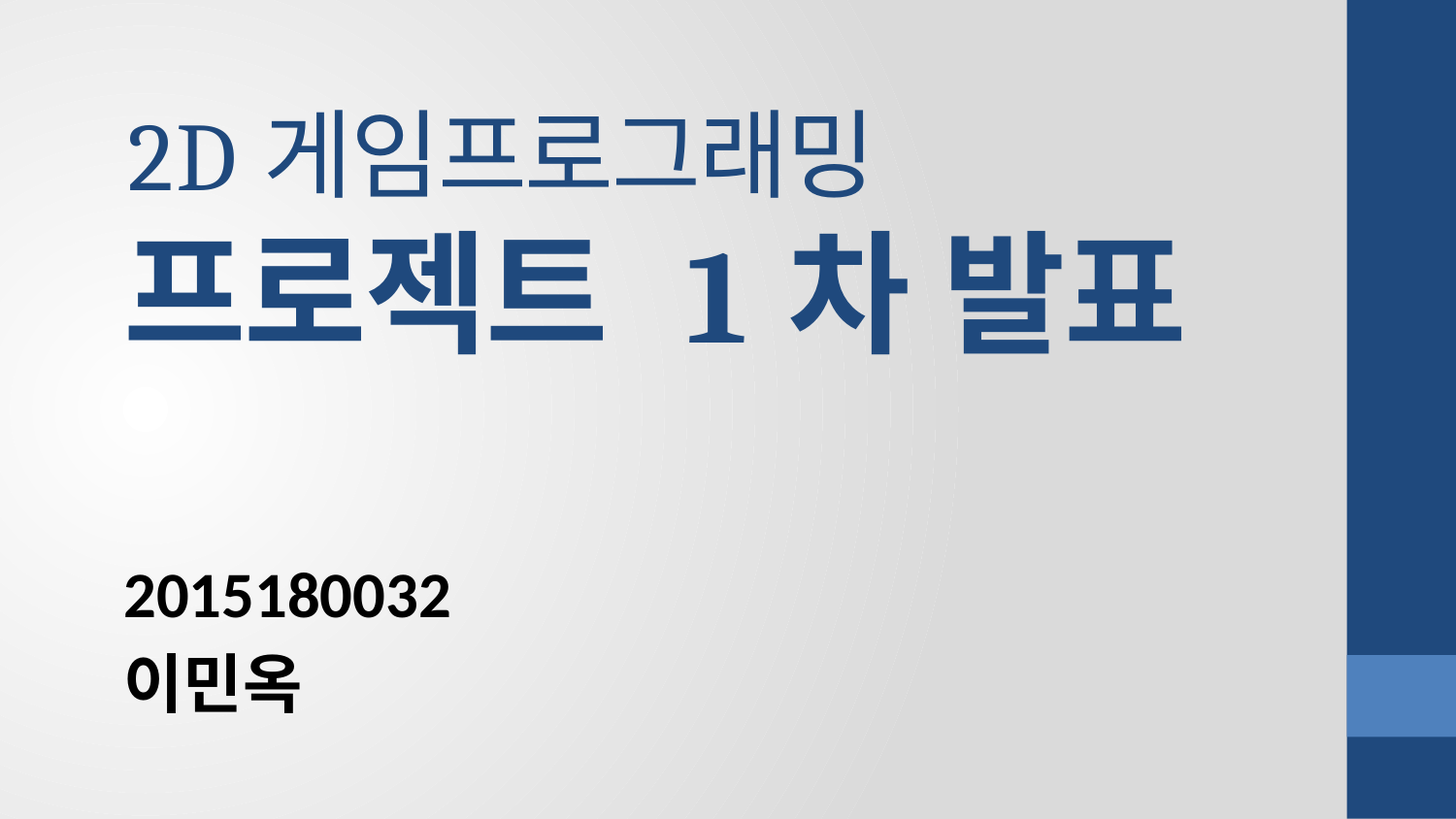

# 2D게임프로그래밍 프로젝트 1차 발표
2015180032
이민옥